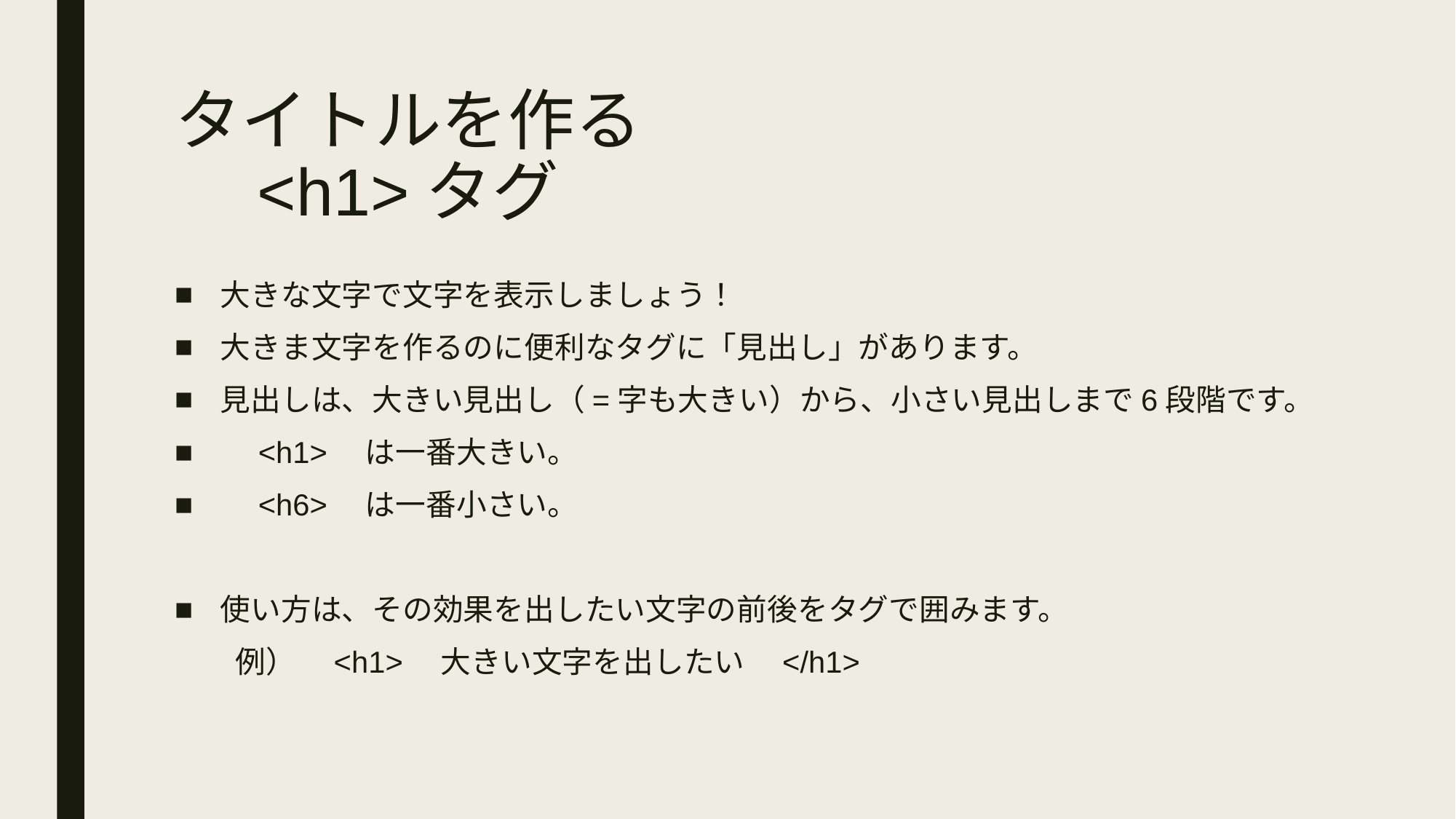

# タイトルを作る 　<h1>タグ
大きな文字で文字を表示しましょう！
大きま文字を作るのに便利なタグに「見出し」があります。
見出しは、大きい見出し（=字も大きい）から、小さい見出しまで6段階です。
　<h1>　は一番大きい。
　<h6>　は一番小さい。

使い方は、その効果を出したい文字の前後をタグで囲みます。
　　例）　<h1>　大きい文字を出したい　</h1>